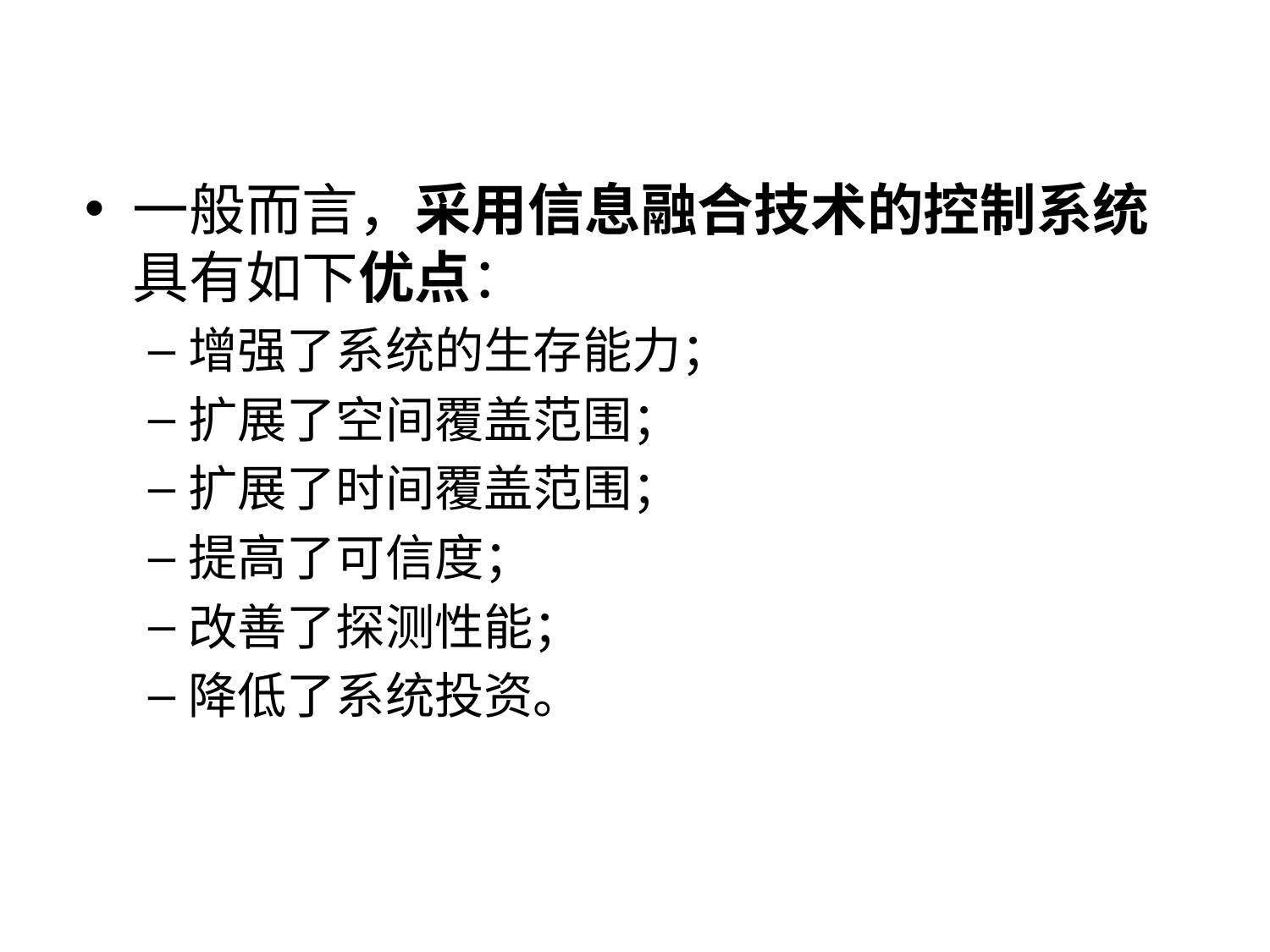

一般而言，采用信息融合技术的控制系统具有如下优点：
增强了系统的生存能力；
扩展了空间覆盖范围；
扩展了时间覆盖范围；
提高了可信度；
改善了探测性能；
降低了系统投资。